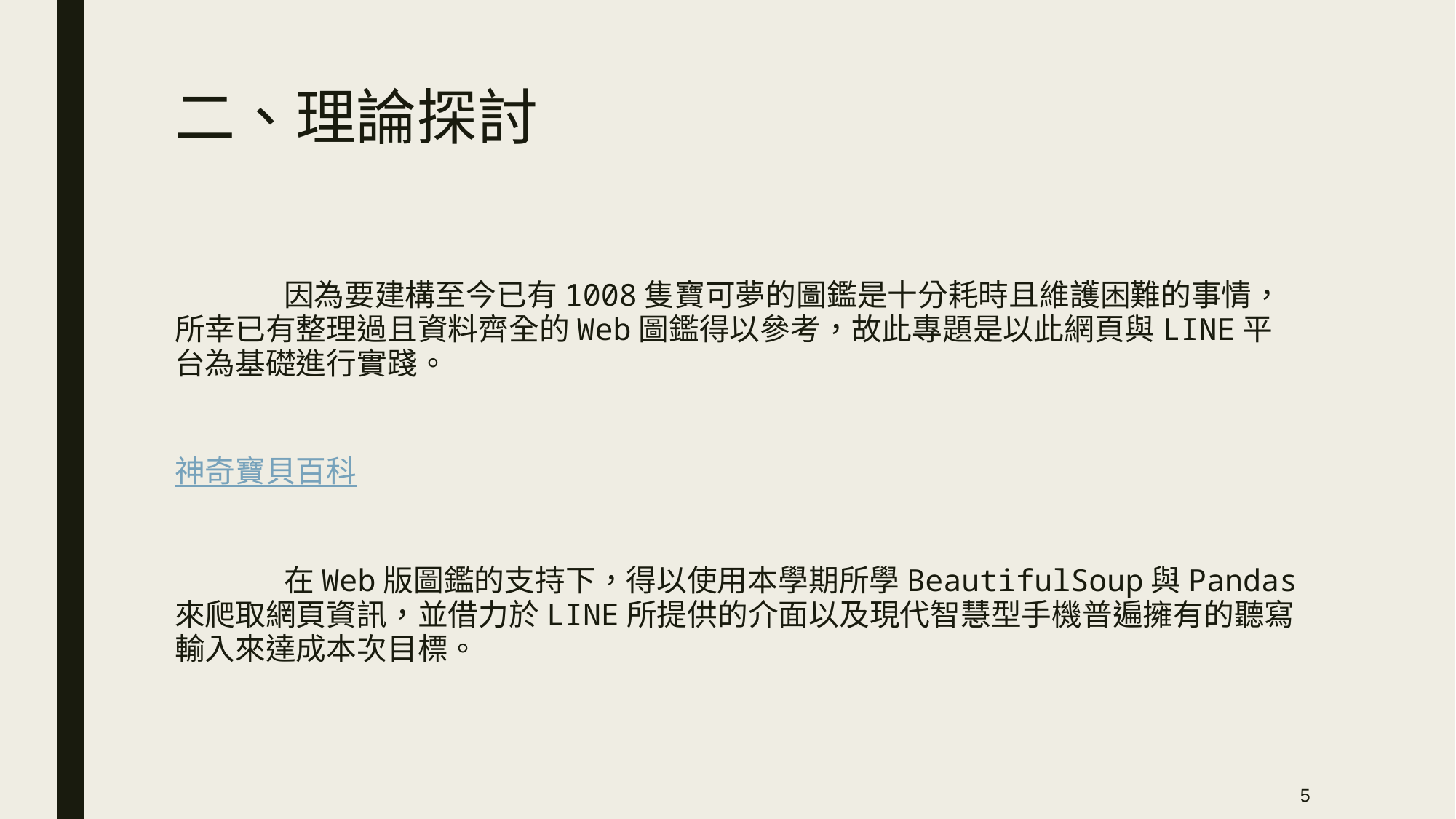

# 二、理論探討
	因為要建構至今已有1008隻寶可夢的圖鑑是十分耗時且維護困難的事情，所幸已有整理過且資料齊全的Web圖鑑得以參考，故此專題是以此網頁與LINE平台為基礎進行實踐。

神奇寶貝百科

	在Web版圖鑑的支持下，得以使用本學期所學BeautifulSoup與Pandas來爬取網頁資訊，並借力於LINE所提供的介面以及現代智慧型手機普遍擁有的聽寫輸入來達成本次目標。
5